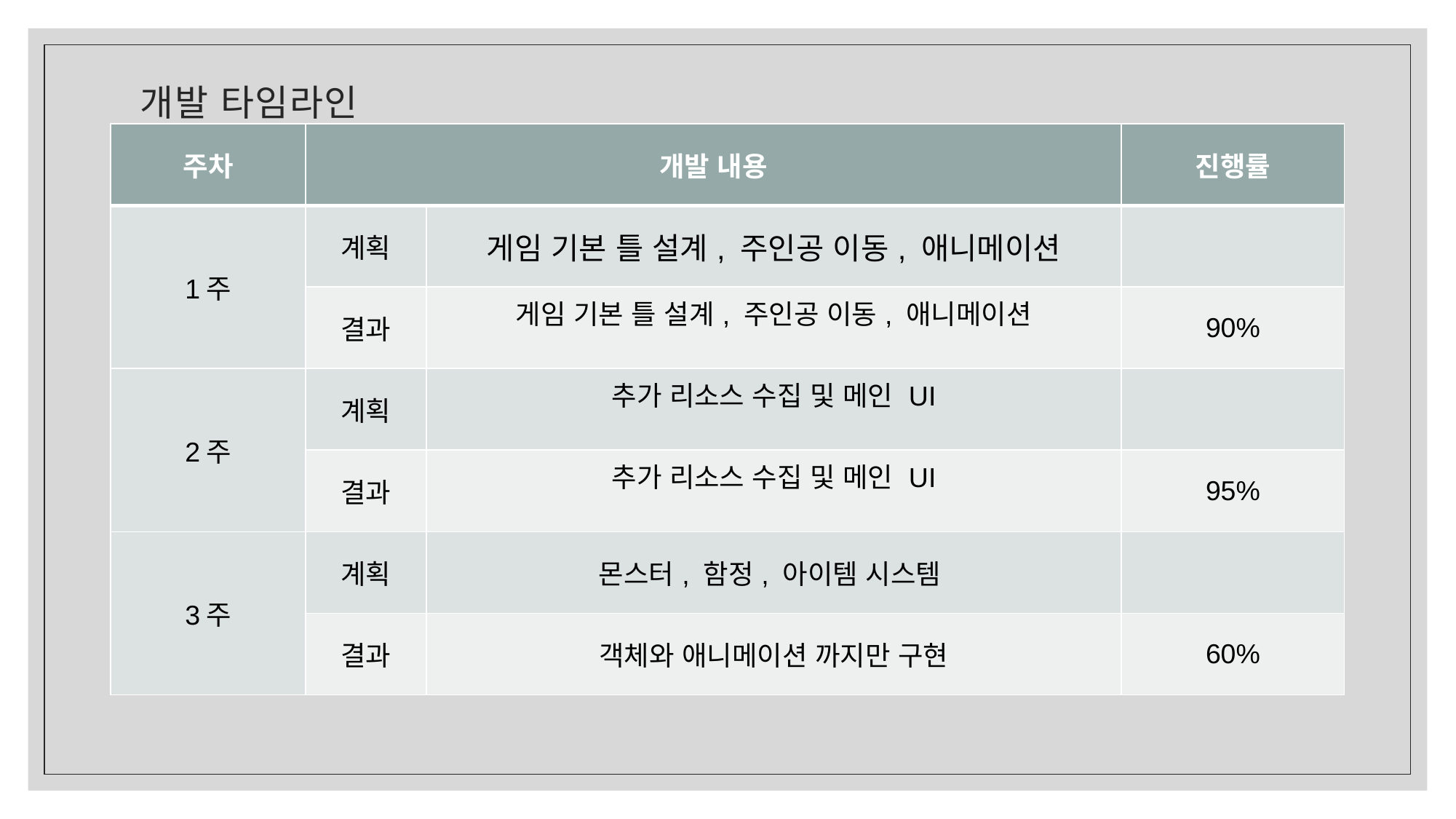

# 개발 타임라인
| 주차 | 개발 내용 |  | 진행률 |
| --- | --- | --- | --- |
| 1주 | 계획 | 게임 기본 틀 설계, 주인공 이동, 애니메이션 |  |
|  | 결과 | 게임 기본 틀 설계, 주인공 이동, 애니메이션 | 90% |
| 2주 | 계획 | 추가 리소스 수집 및 메인 UI |  |
|  | 결과 | 추가 리소스 수집 및 메인 UI | 95% |
| 3주 | 계획 | 몬스터, 함정, 아이템 시스템 |  |
|  | 결과 | 객체와 애니메이션 까지만 구현 | 60% |